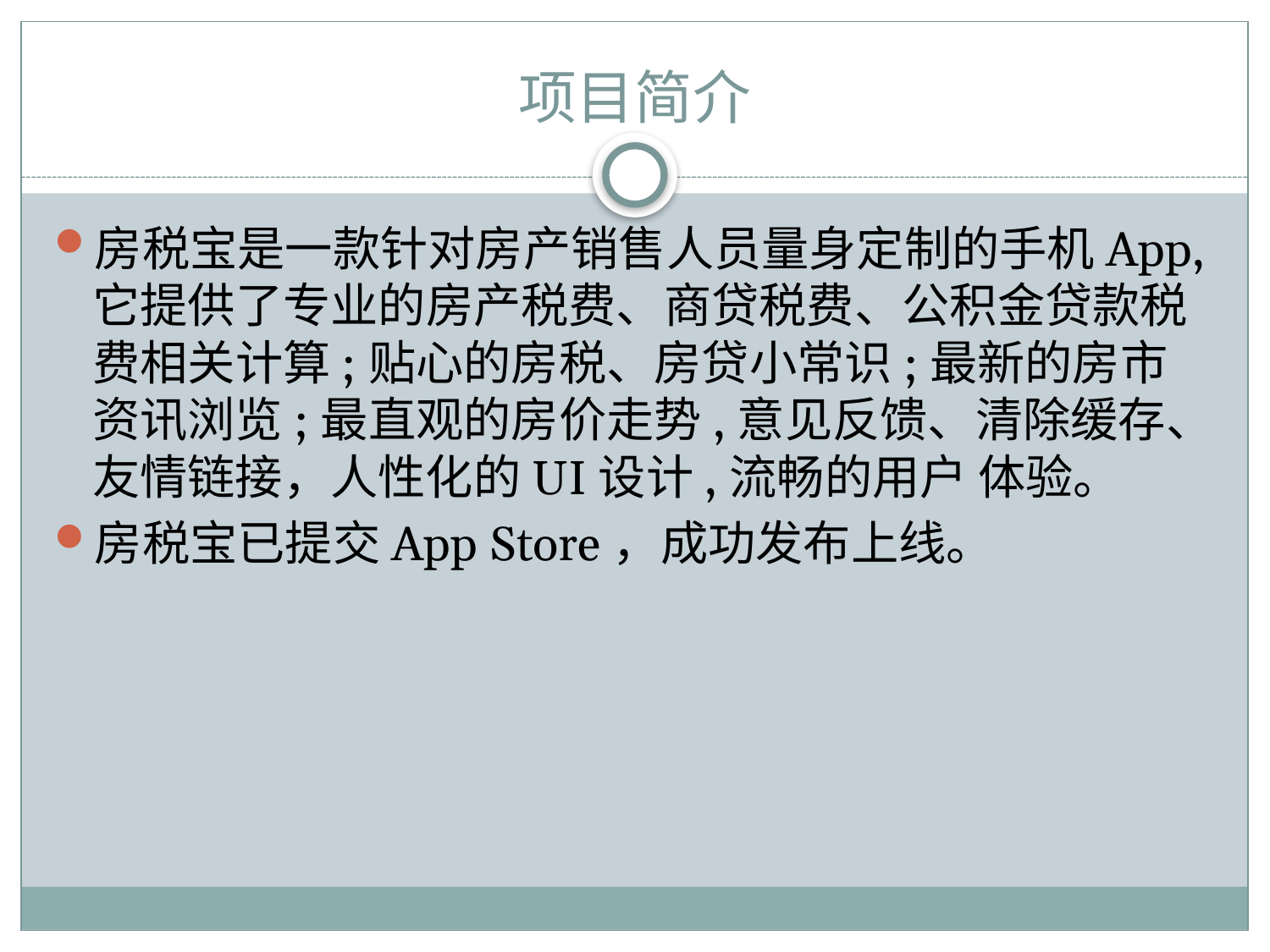

# 项目简介
房税宝是一款针对房产销售人员量身定制的手机App,它提供了专业的房产税费、商贷税费、公积金贷款税费相关计算;贴心的房税、房贷小常识;最新的房市资讯浏览;最直观的房价走势,意见反馈、清除缓存、友情链接，人性化的UI设计,流畅的用户 体验。
房税宝已提交App Store，成功发布上线。